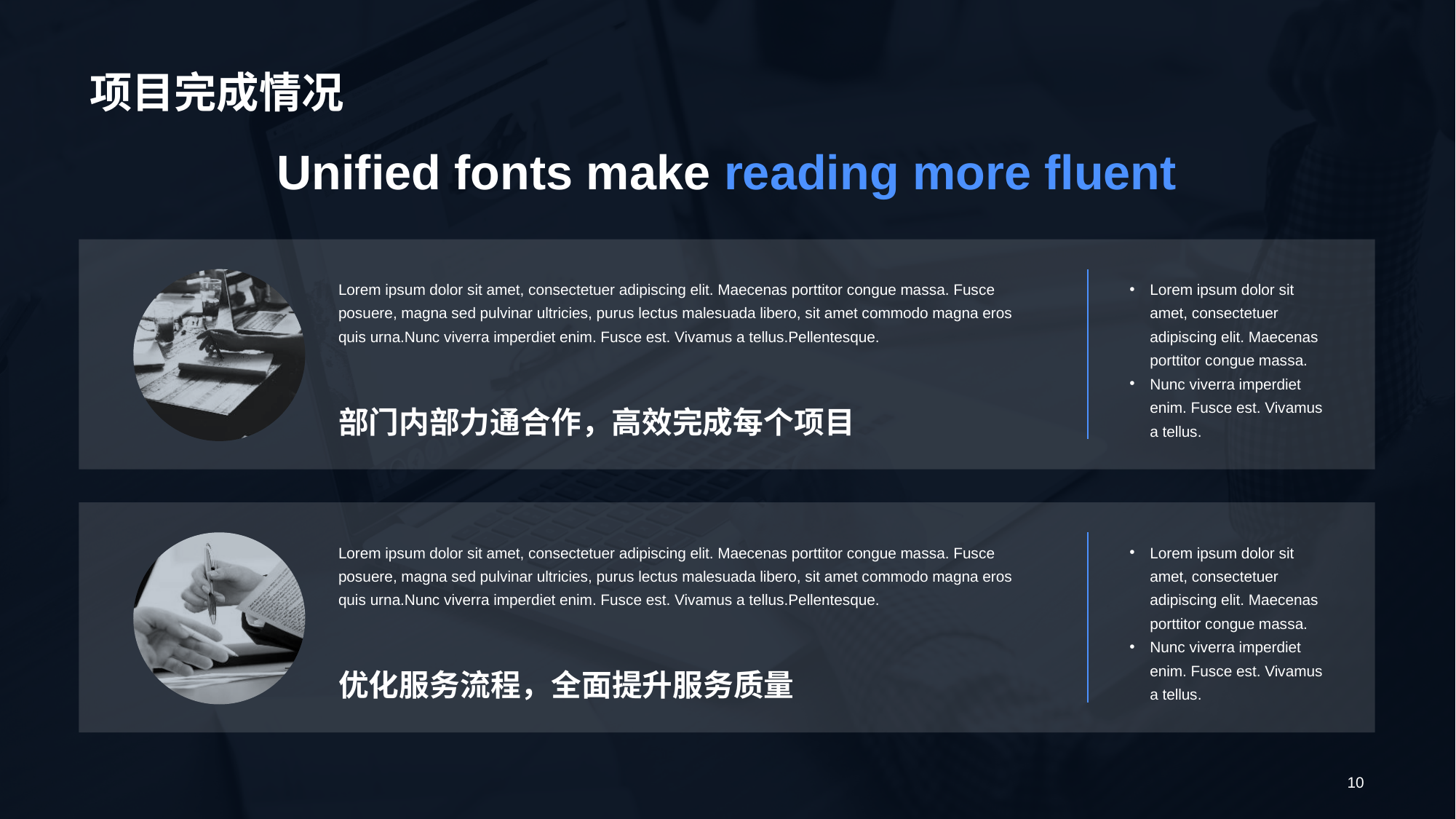

# 项目完成情况
Unified fonts make reading more fluent

Lorem ipsum dolor sit amet, consectetuer adipiscing elit. Maecenas porttitor congue massa. Fusce posuere, magna sed pulvinar ultricies, purus lectus malesuada libero, sit amet commodo magna eros quis urna.Nunc viverra imperdiet enim. Fusce est. Vivamus a tellus.Pellentesque.
部门内部力通合作，高效完成每个项目
Lorem ipsum dolor sit amet, consectetuer adipiscing elit. Maecenas porttitor congue massa.
Nunc viverra imperdiet enim. Fusce est. Vivamus a tellus.

Lorem ipsum dolor sit amet, consectetuer adipiscing elit. Maecenas porttitor congue massa. Fusce posuere, magna sed pulvinar ultricies, purus lectus malesuada libero, sit amet commodo magna eros quis urna.Nunc viverra imperdiet enim. Fusce est. Vivamus a tellus.Pellentesque.
优化服务流程，全面提升服务质量
Lorem ipsum dolor sit amet, consectetuer adipiscing elit. Maecenas porttitor congue massa.
Nunc viverra imperdiet enim. Fusce est. Vivamus a tellus.
10